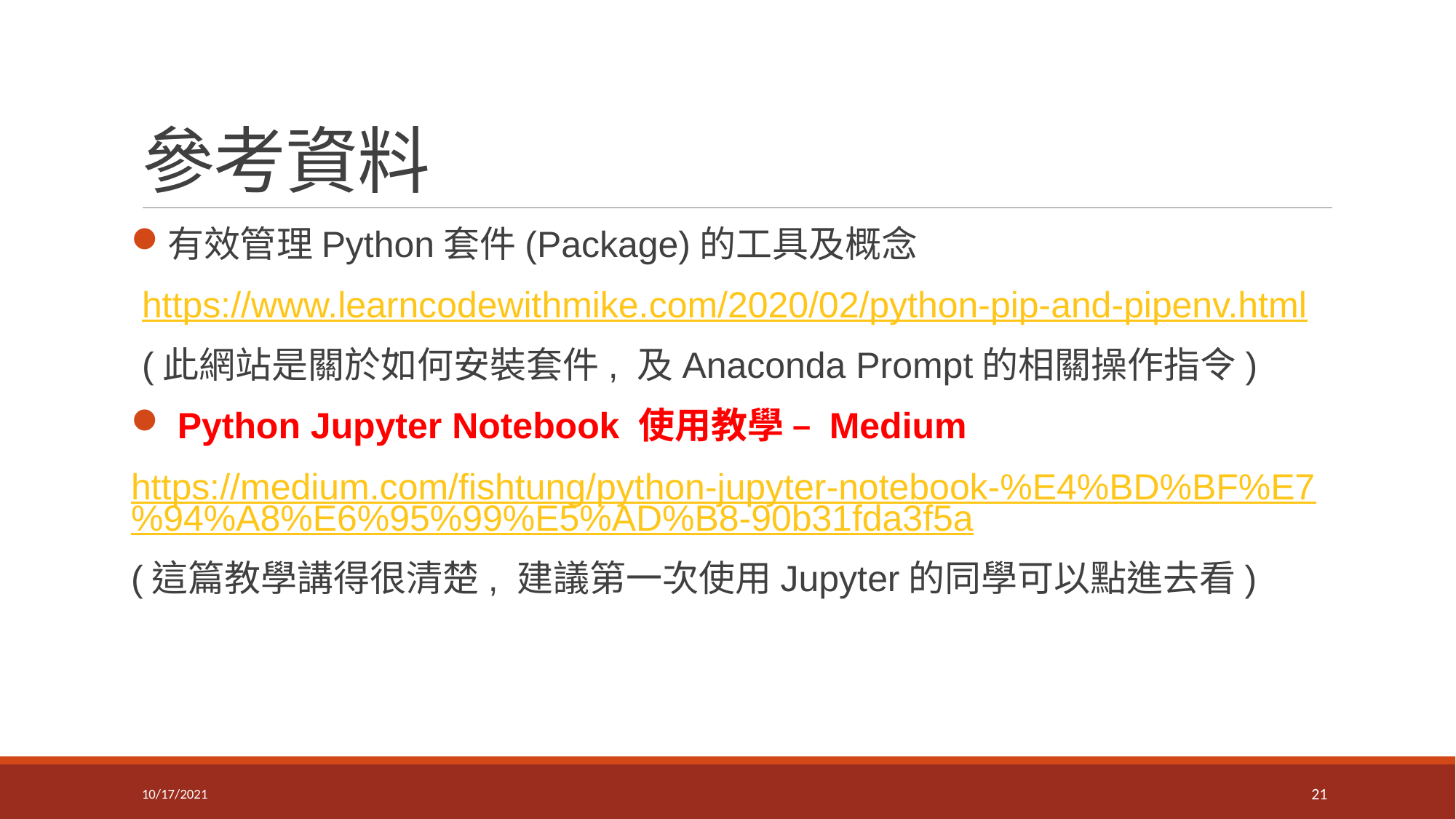

# 參考資料
有效管理Python套件(Package)的工具及概念
https://www.learncodewithmike.com/2020/02/python-pip-and-pipenv.html
(此網站是關於如何安裝套件, 及Anaconda Prompt的相關操作指令)
 Python Jupyter Notebook 使用教學 – Medium
https://medium.com/fishtung/python-jupyter-notebook-%E4%BD%BF%E7%94%A8%E6%95%99%E5%AD%B8-90b31fda3f5a
(這篇教學講得很清楚, 建議第一次使用Jupyter的同學可以點進去看)

10/17/2021
21